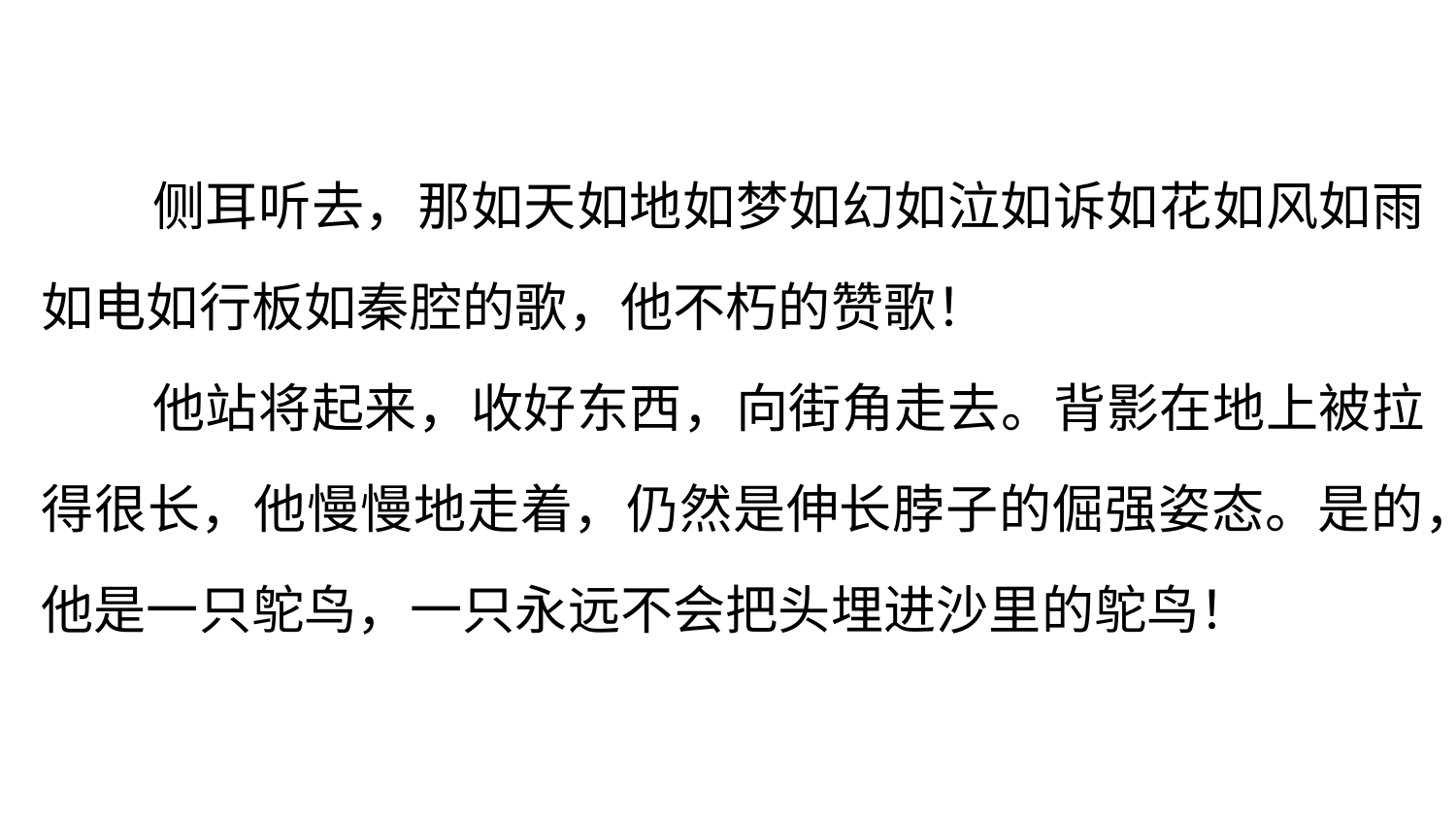

侧耳听去，那如天如地如梦如幻如泣如诉如花如风如雨如电如行板如秦腔的歌，他不朽的赞歌！
        他站将起来，收好东西，向街角走去。背影在地上被拉得很长，他慢慢地走着，仍然是伸长脖子的倔强姿态。是的，他是一只鸵鸟，一只永远不会把头埋进沙里的鸵鸟！